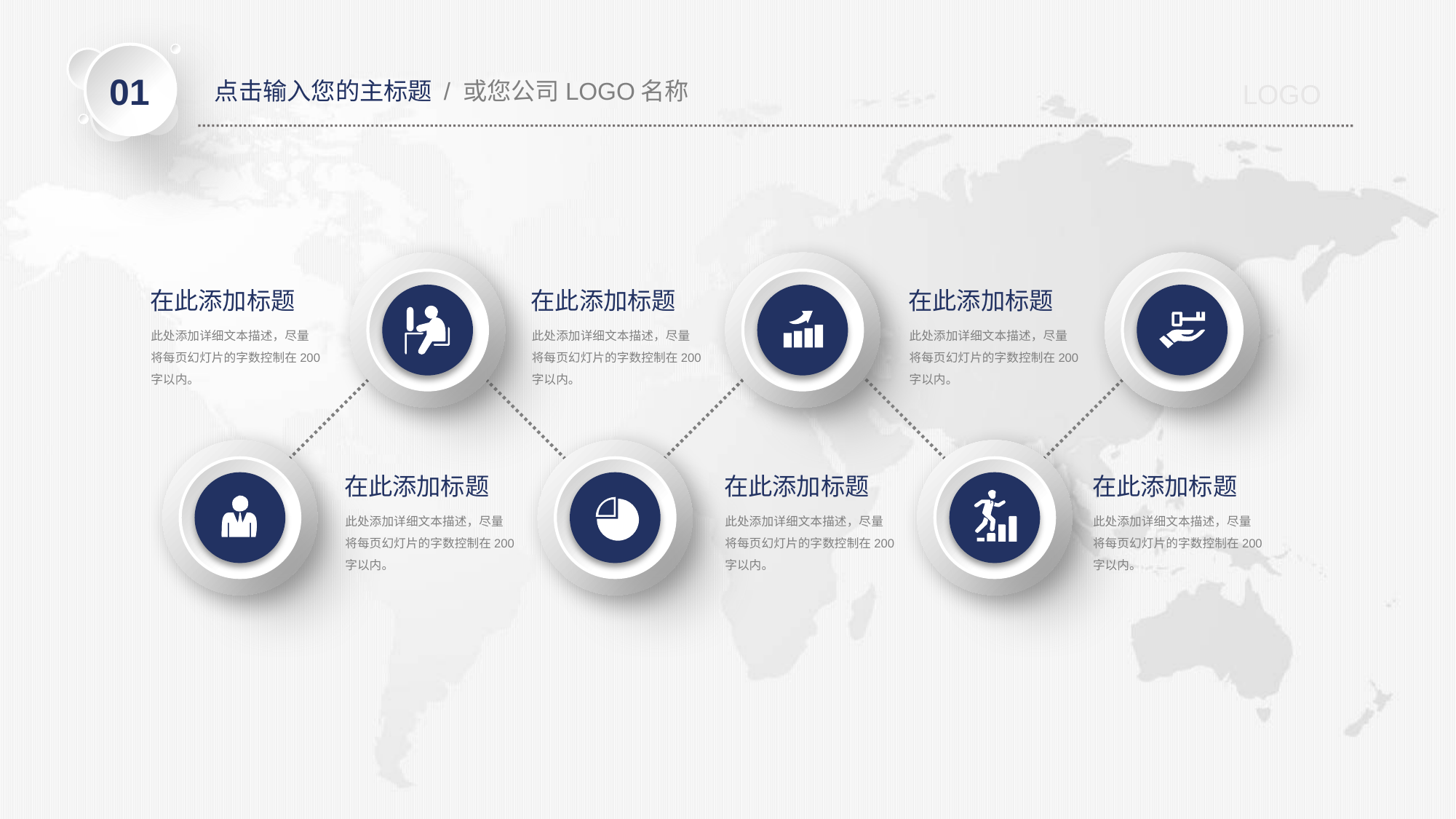

01

点击输入您的主标题 / 或您公司LOGO名称
LOGO

在此添加标题
此处添加详细文本描述，尽量将每页幻灯片的字数控制在200字以内。
在此添加标题
此处添加详细文本描述，尽量将每页幻灯片的字数控制在200字以内。
在此添加标题
此处添加详细文本描述，尽量将每页幻灯片的字数控制在200字以内。

在此添加标题
此处添加详细文本描述，尽量将每页幻灯片的字数控制在200字以内。
在此添加标题
此处添加详细文本描述，尽量将每页幻灯片的字数控制在200字以内。
在此添加标题
此处添加详细文本描述，尽量将每页幻灯片的字数控制在200字以内。